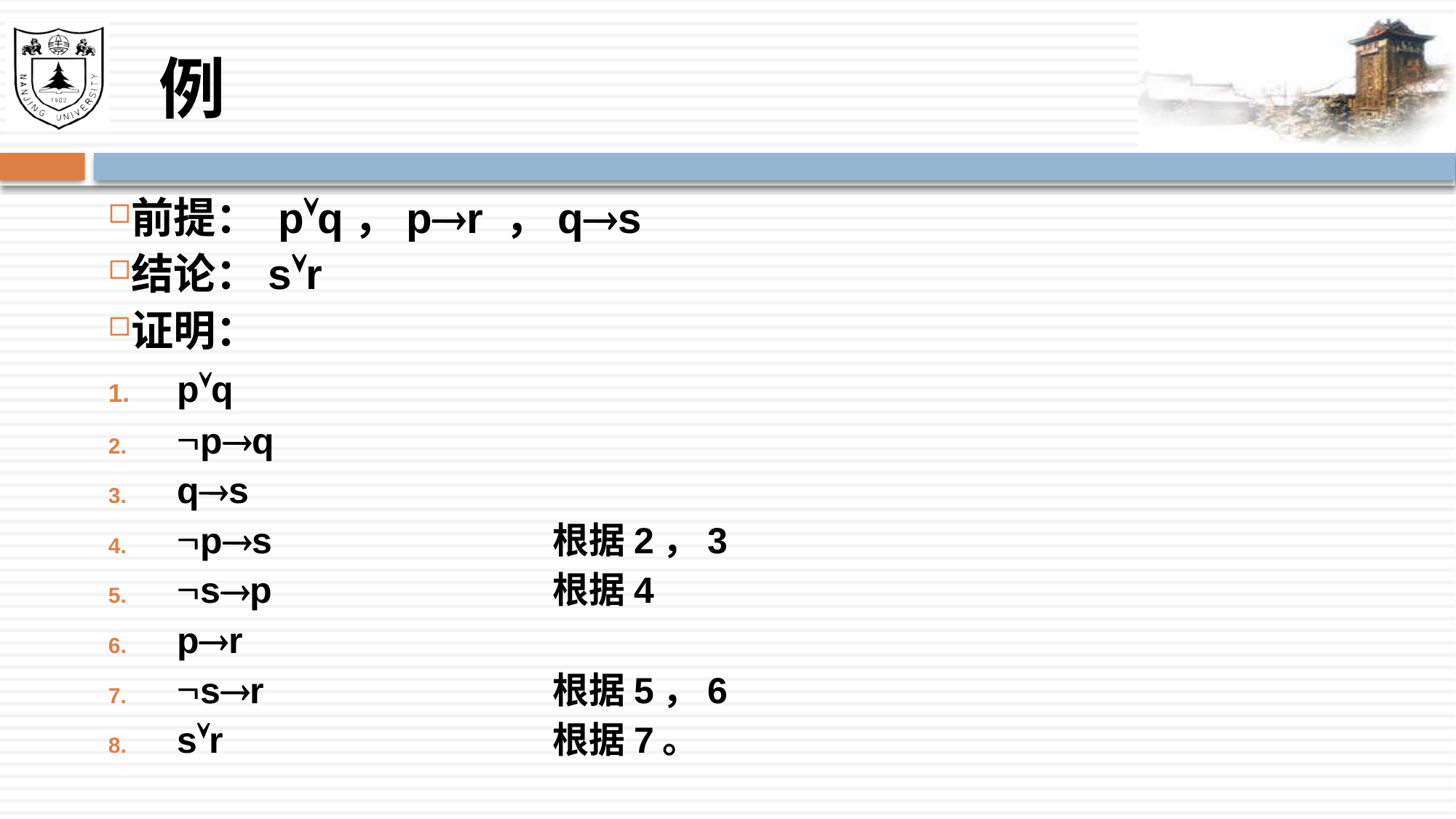

# 例
前提： p∨q，p→r ，q→s
结论：s∨r
证明：
 	p∨q
 	¬p→q
 	q→s
 	¬p→s           	根据2，3
 	¬s→p           	根据4
 	p→r
 	¬s→r           	根据5，6
 	s∨r               	根据7。